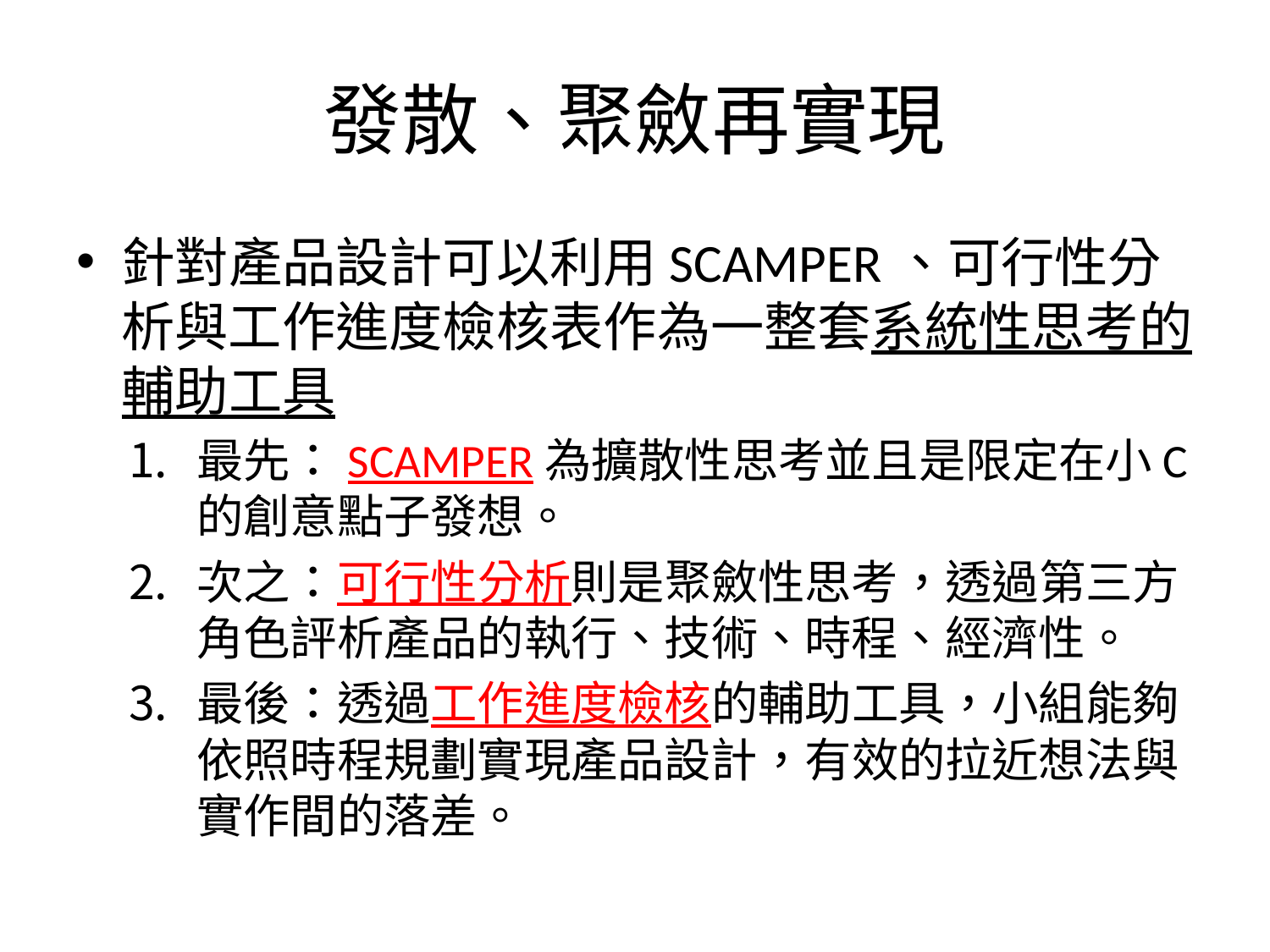

# 發散、聚斂再實現
針對產品設計可以利用SCAMPER、可行性分析與工作進度檢核表作為一整套系統性思考的輔助工具
最先：SCAMPER為擴散性思考並且是限定在小C的創意點子發想。
次之：可行性分析則是聚斂性思考，透過第三方角色評析產品的執行、技術、時程、經濟性。
最後：透過工作進度檢核的輔助工具，小組能夠依照時程規劃實現產品設計，有效的拉近想法與實作間的落差。